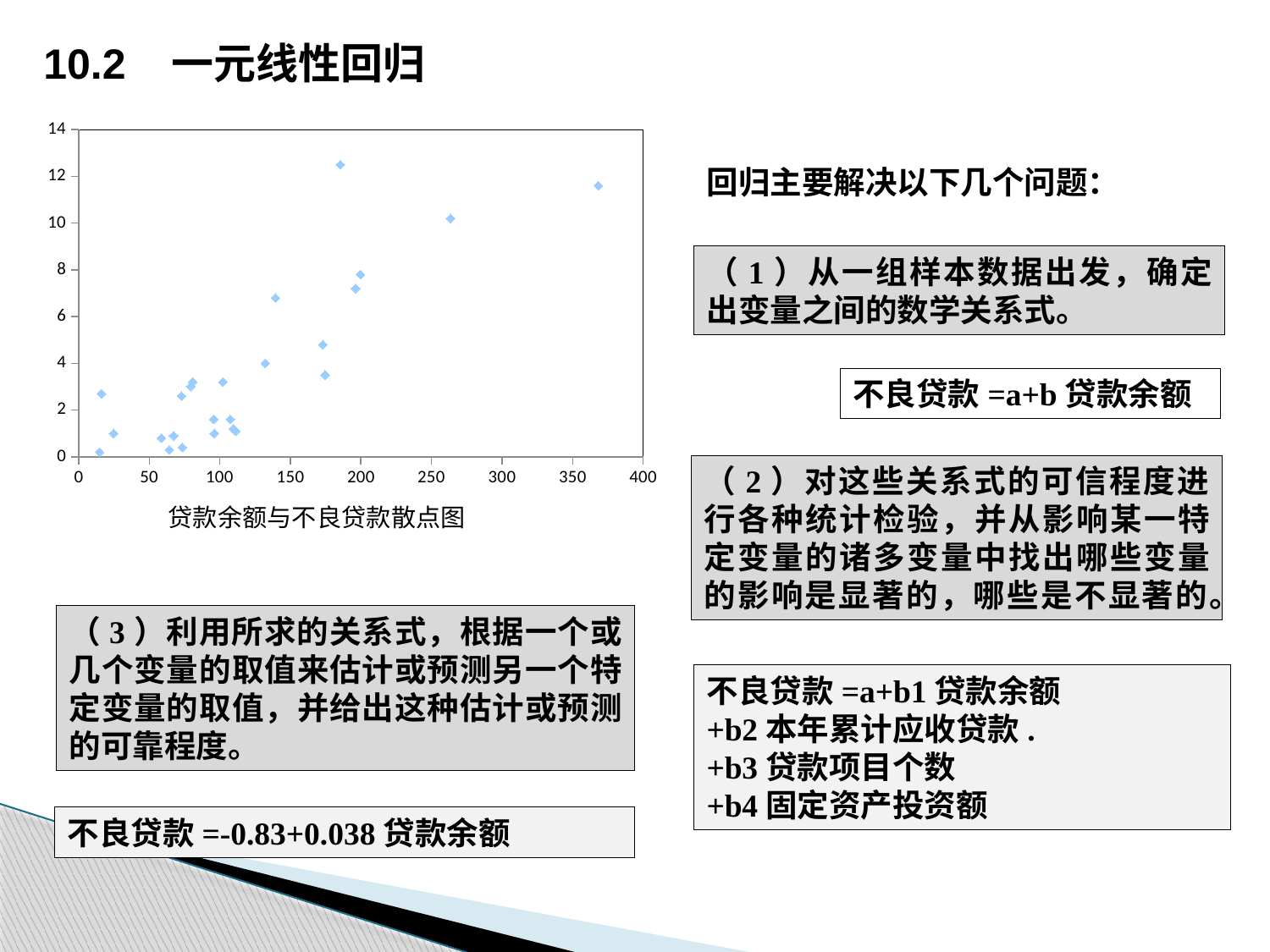

10.2   一元线性回归

### Chart

| Category | 不良贷款y |
|---|---|
回归主要解决以下几个问题：
（1）从一组样本数据出发，确定出变量之间的数学关系式。
不良贷款=a+b贷款余额
（2）对这些关系式的可信程度进行各种统计检验，并从影响某一特定变量的诸多变量中找出哪些变量的影响是显著的，哪些是不显著的。
贷款余额与不良贷款散点图
（3）利用所求的关系式，根据一个或几个变量的取值来估计或预测另一个特定变量的取值，并给出这种估计或预测的可靠程度。
不良贷款=a+b1贷款余额
+b2本年累计应收贷款.
+b3贷款项目个数
+b4固定资产投资额
不良贷款=-0.83+0.038贷款余额